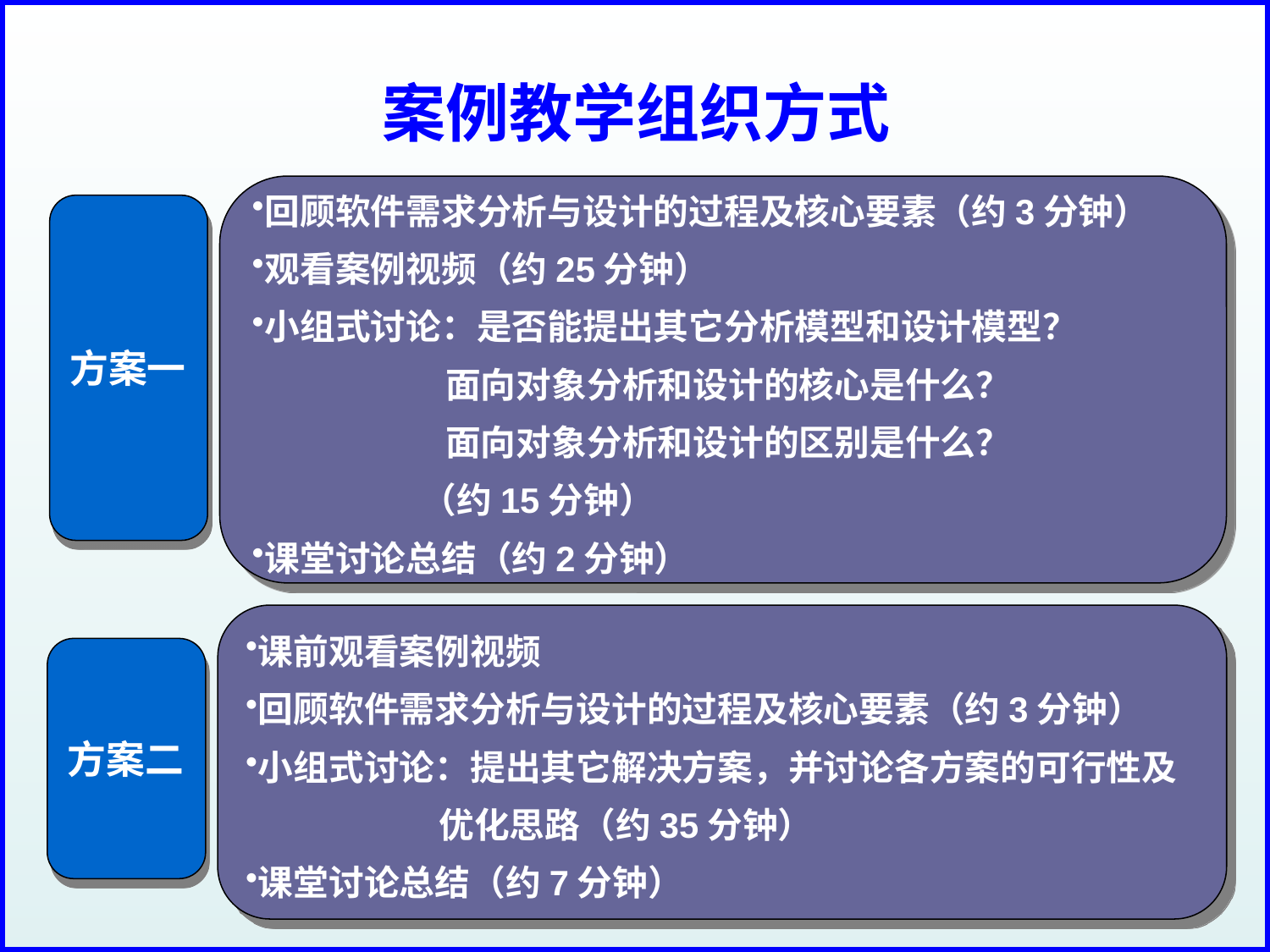

# 案例教学组织方式
回顾软件需求分析与设计的过程及核心要素（约3分钟）
观看案例视频（约25分钟）
小组式讨论：是否能提出其它分析模型和设计模型？
                       面向对象分析和设计的核心是什么？
                       面向对象分析和设计的区别是什么？
                    （约15分钟）
课堂讨论总结（约2分钟）
方案一
课前观看案例视频
回顾软件需求分析与设计的过程及核心要素（约3分钟）
小组式讨论：提出其它解决方案，并讨论各方案的可行性及
                       优化思路（约35分钟）
课堂讨论总结（约7分钟）
方案二